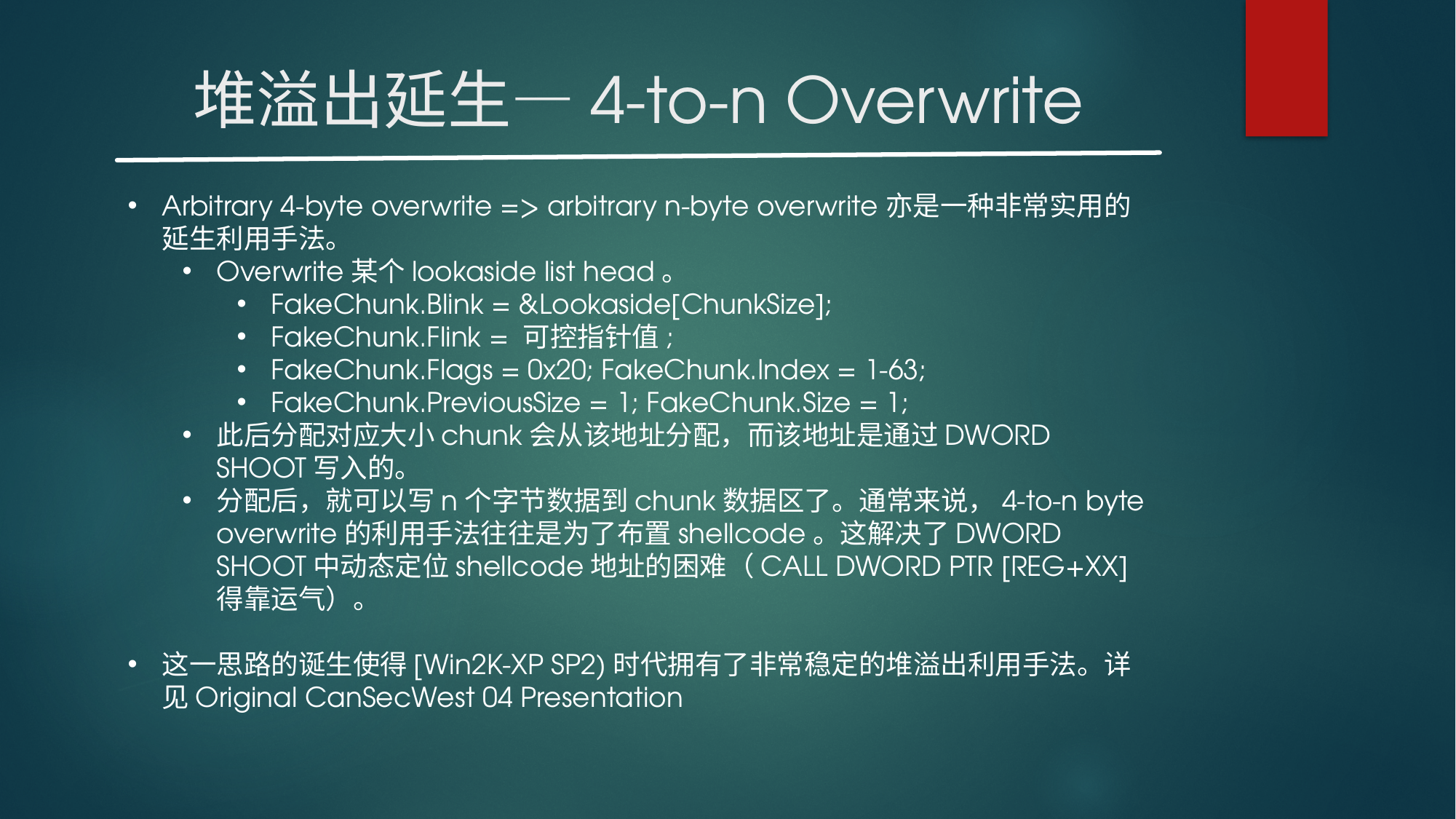

# 堆溢出延生—4-to-n Overwrite
Arbitrary 4-byte overwrite => arbitrary n-byte overwrite亦是一种非常实用的延生利用手法。
Overwrite某个lookaside list head。
FakeChunk.Blink = &Lookaside[ChunkSize];
FakeChunk.Flink = 可控指针值;
FakeChunk.Flags = 0x20; FakeChunk.Index = 1-63;
FakeChunk.PreviousSize = 1; FakeChunk.Size = 1;
此后分配对应大小chunk会从该地址分配，而该地址是通过DWORD SHOOT写入的。
分配后，就可以写n个字节数据到chunk数据区了。通常来说，4-to-n byte overwrite的利用手法往往是为了布置shellcode。这解决了DWORD SHOOT中动态定位shellcode地址的困难（CALL DWORD PTR [REG+XX]得靠运气）。

这一思路的诞生使得[Win2K-XP SP2)时代拥有了非常稳定的堆溢出利用手法。详见Original CanSecWest 04 Presentation